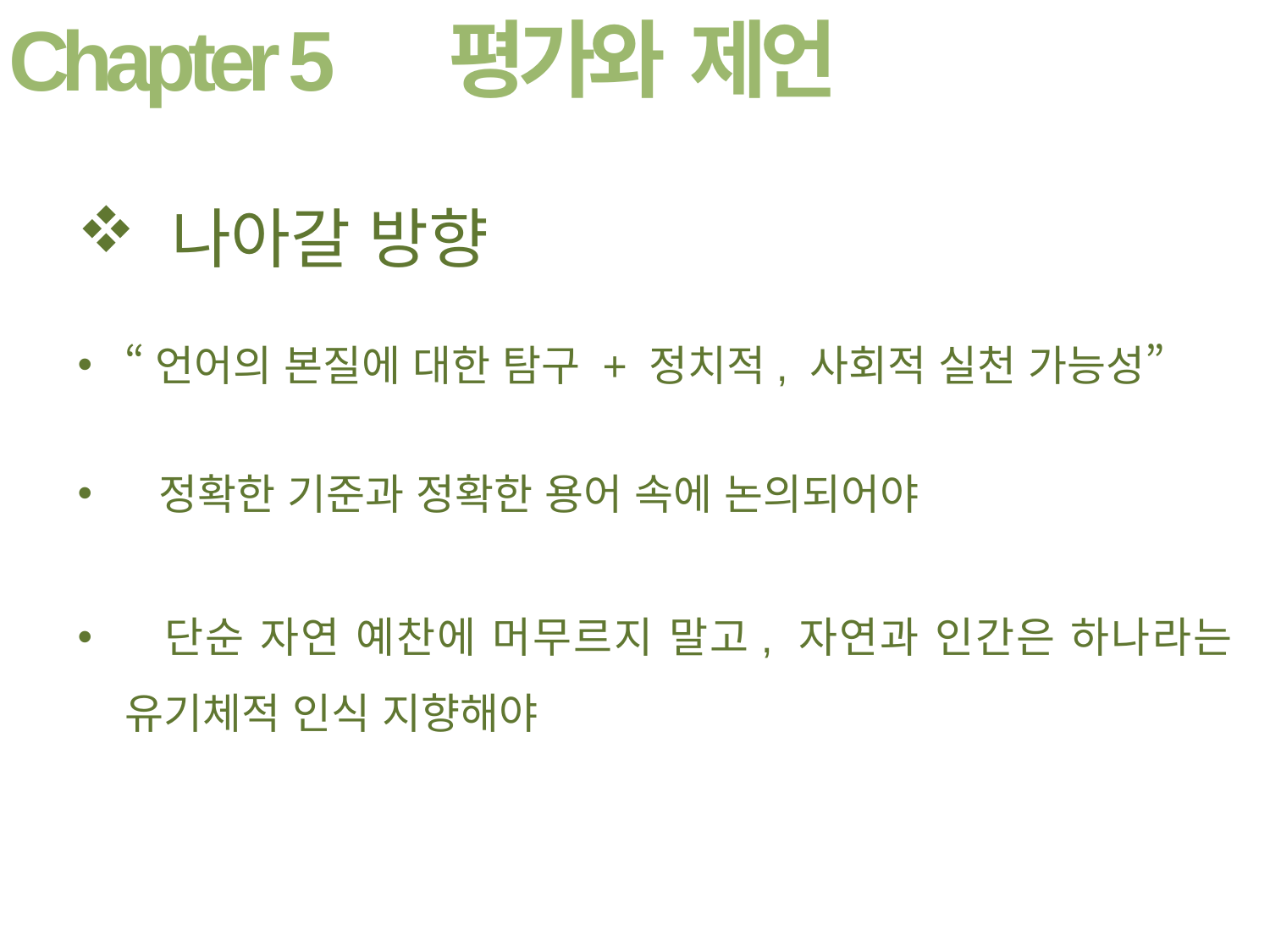

Chapter 5
평가와  제언
 나아갈 방향

“언어의 본질에 대한 탐구 + 정치적, 사회적 실천 가능성”

  정확한 기준과 정확한 용어 속에 논의되어야

  단순 자연 예찬에 머무르지 말고, 자연과 인간은 하나라는 유기체적 인식 지향해야